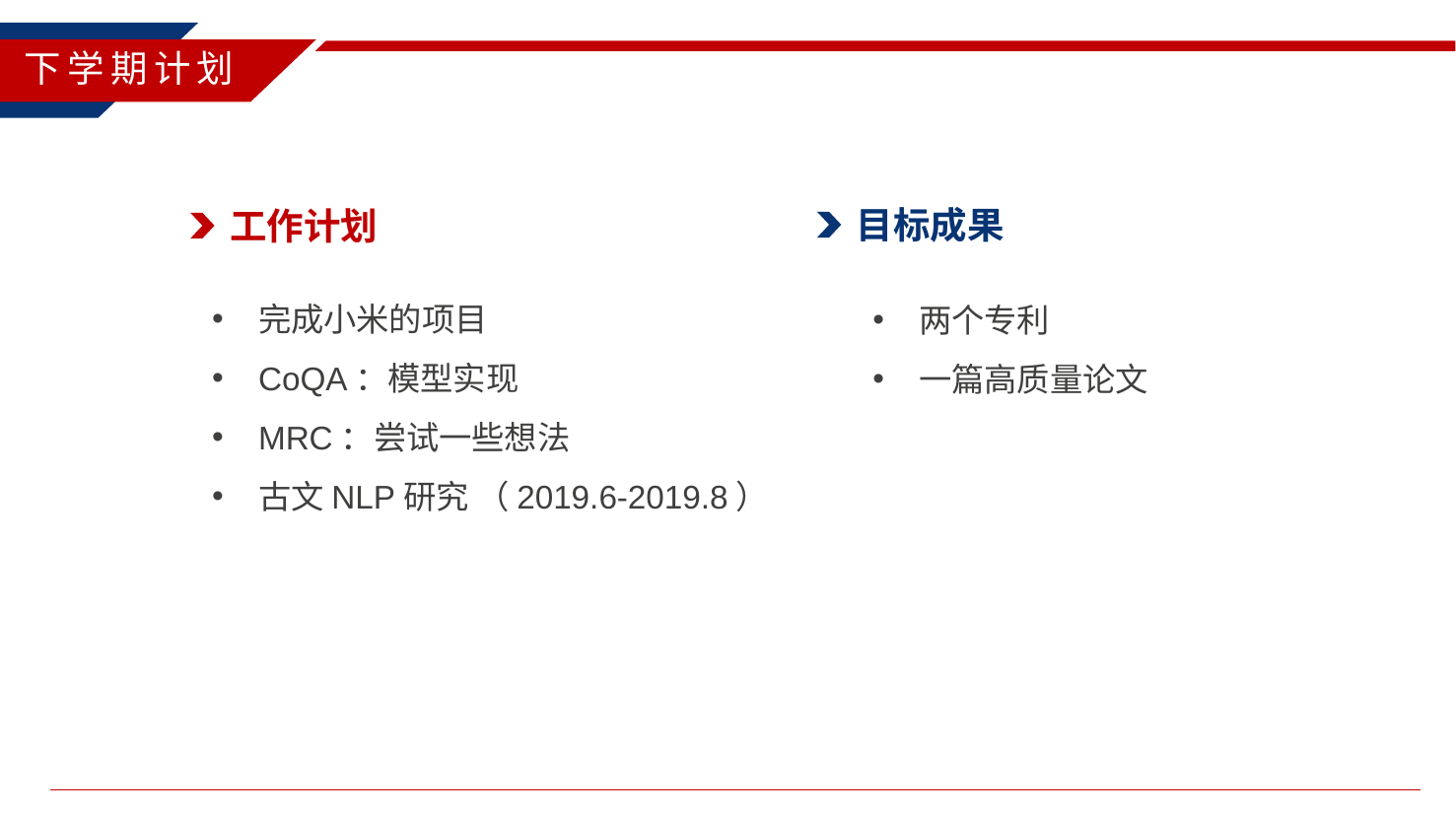

下学期计划

目标成果
工作计划

完成小米的项目
CoQA：模型实现
MRC：尝试一些想法
古文NLP研究 （2019.6-2019.8）

两个专利
一篇高质量论文